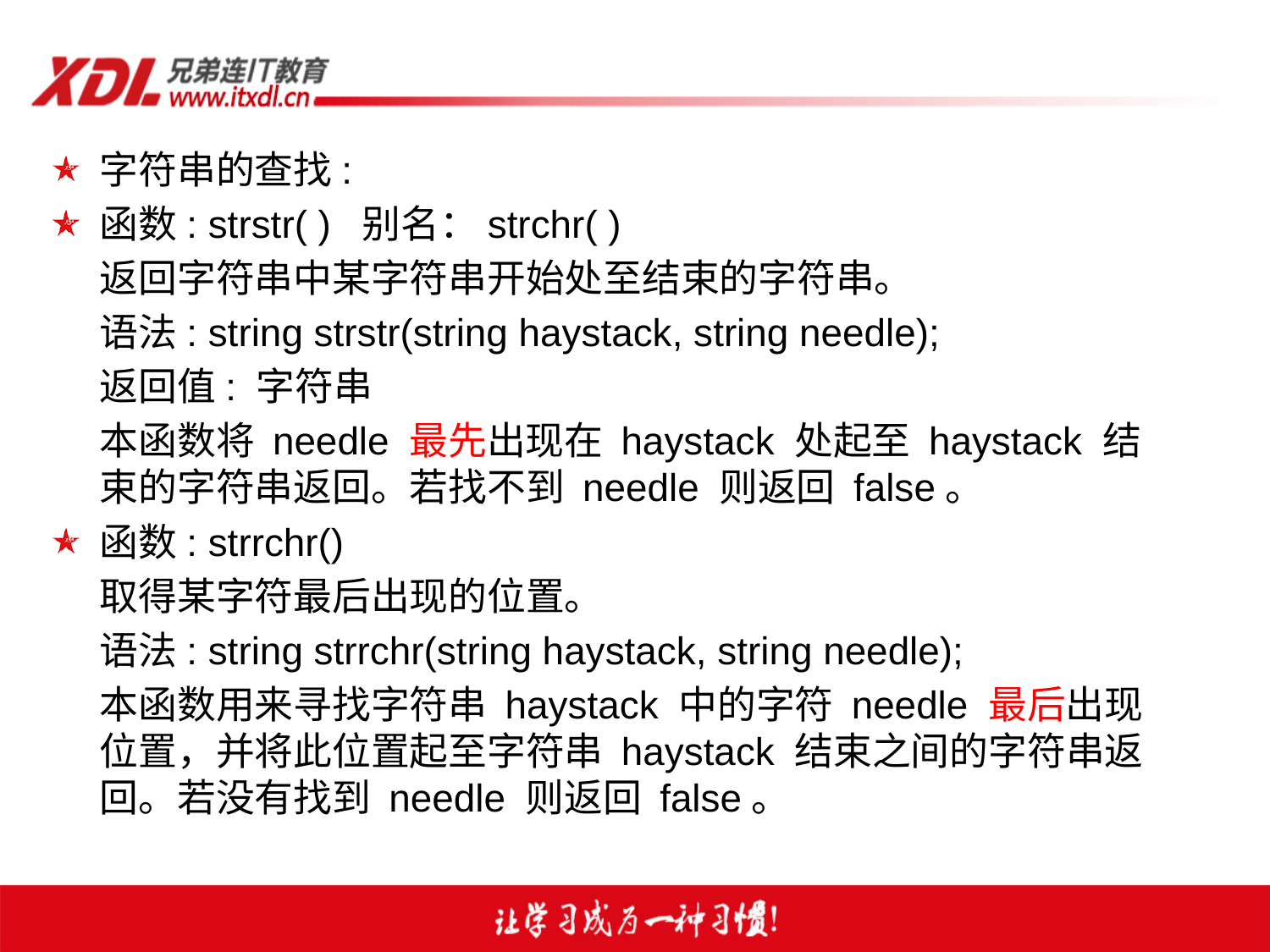

字符串的查找:
函数: strstr( )  别名：strchr( )
	返回字符串中某字符串开始处至结束的字符串。
	语法: string strstr(string haystack, string needle);
	返回值: 字符串
	本函数将 needle 最先出现在 haystack 处起至 haystack 结束的字符串返回。若找不到 needle 则返回 false。
函数: strrchr()
	取得某字符最后出现的位置。
	语法: string strrchr(string haystack, string needle);
	本函数用来寻找字符串 haystack 中的字符 needle 最后出现位置，并将此位置起至字符串 haystack 结束之间的字符串返回。若没有找到 needle 则返回 false。